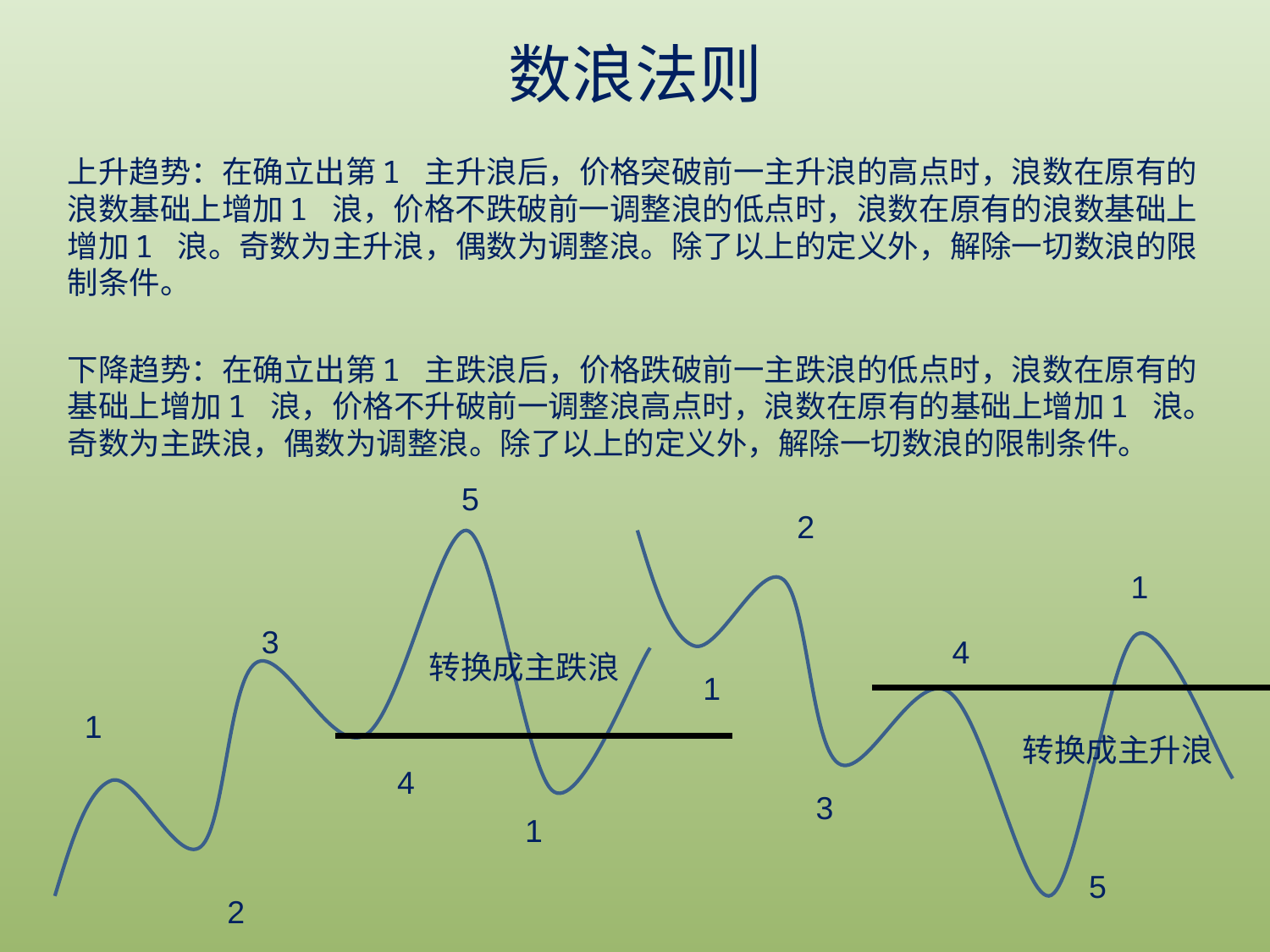

数浪法则
上升趋势：在确立出第1 主升浪后，价格突破前一主升浪的高点时，浪数在原有的浪数基础上增加1 浪，价格不跌破前一调整浪的低点时，浪数在原有的浪数基础上增加1 浪。奇数为主升浪，偶数为调整浪。除了以上的定义外，解除一切数浪的限制条件。

下降趋势：在确立出第1 主跌浪后，价格跌破前一主跌浪的低点时，浪数在原有的基础上增加1 浪，价格不升破前一调整浪高点时，浪数在原有的基础上增加1 浪。奇数为主跌浪，偶数为调整浪。除了以上的定义外，解除一切数浪的限制条件。
5
2

1
3
4
转换成主跌浪
1
1
转换成主升浪
4
3
1
5
2